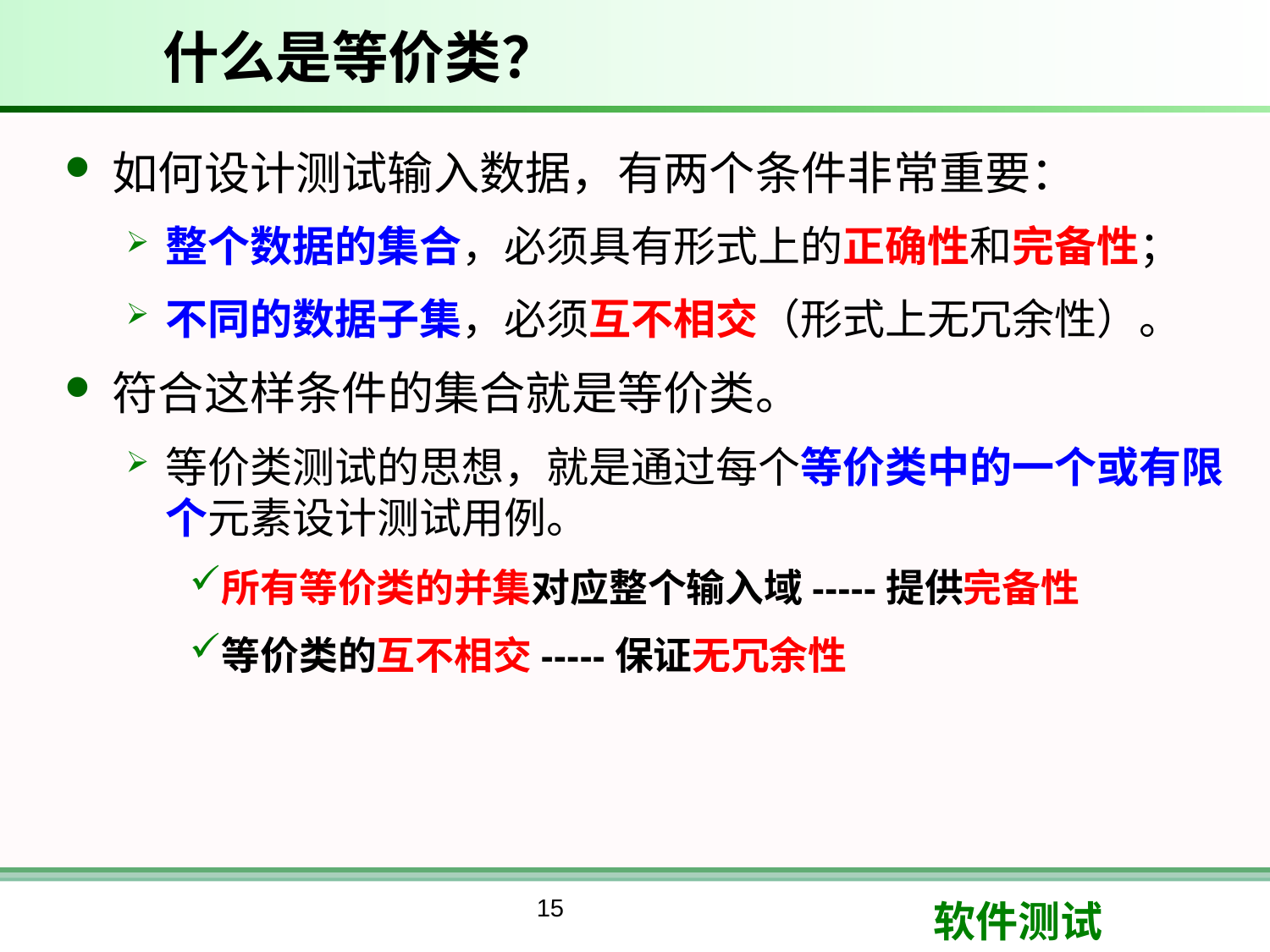

# 什么是等价类？
如何设计测试输入数据，有两个条件非常重要：
整个数据的集合，必须具有形式上的正确性和完备性；
不同的数据子集，必须互不相交（形式上无冗余性）。
符合这样条件的集合就是等价类。
等价类测试的思想，就是通过每个等价类中的一个或有限个元素设计测试用例。
所有等价类的并集对应整个输入域-----提供完备性
等价类的互不相交-----保证无冗余性

15